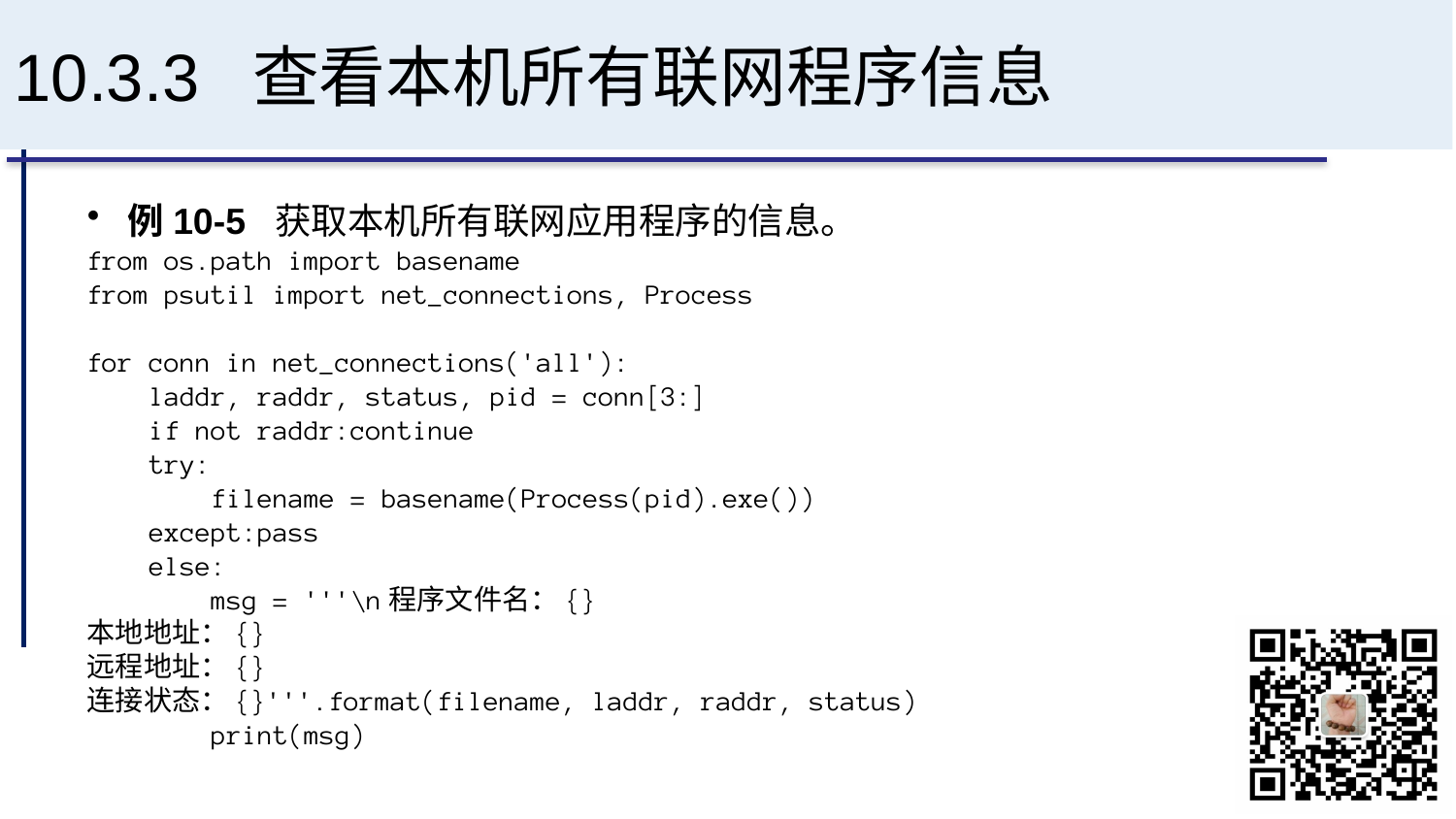

# 10.3.3  查看本机所有联网程序信息
例10-5  获取本机所有联网应用程序的信息。
from os.path import basename
from psutil import net_connections, Process

for conn in net_connections('all'):
    laddr, raddr, status, pid = conn[3:]
    if not raddr:continue
    try:
        filename = basename(Process(pid).exe())
    except:pass
    else:
        msg = '''\n程序文件名：{}
本地地址：{}
远程地址：{}
连接状态：{}'''.format(filename, laddr, raddr, status)
        print(msg)